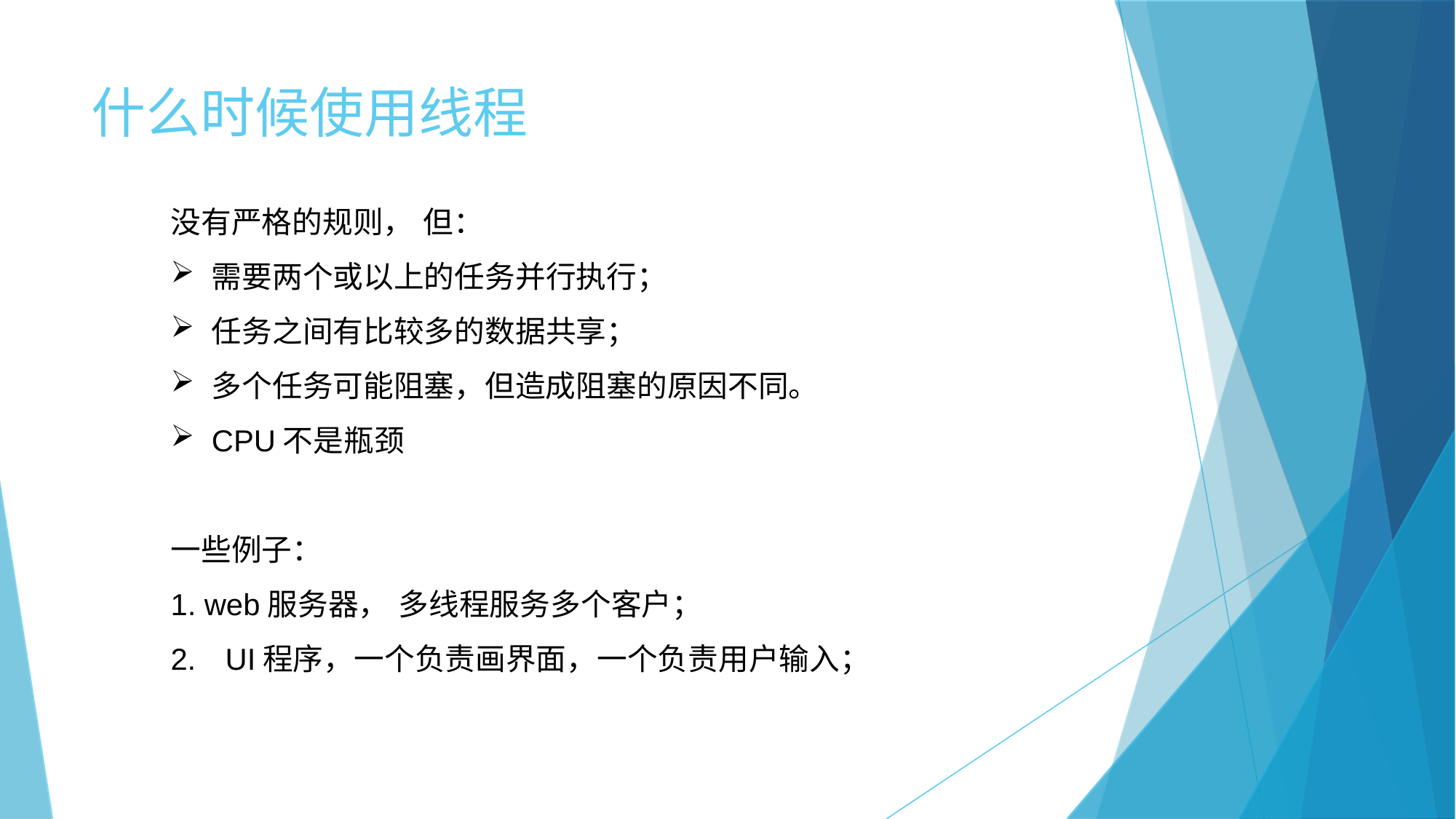

什么时候使用线程
没有严格的规则， 但：
需要两个或以上的任务并行执行；
任务之间有比较多的数据共享；
多个任务可能阻塞，但造成阻塞的原因不同。
CPU不是瓶颈

一些例子：
1. web服务器， 多线程服务多个客户；
UI程序，一个负责画界面，一个负责用户输入；